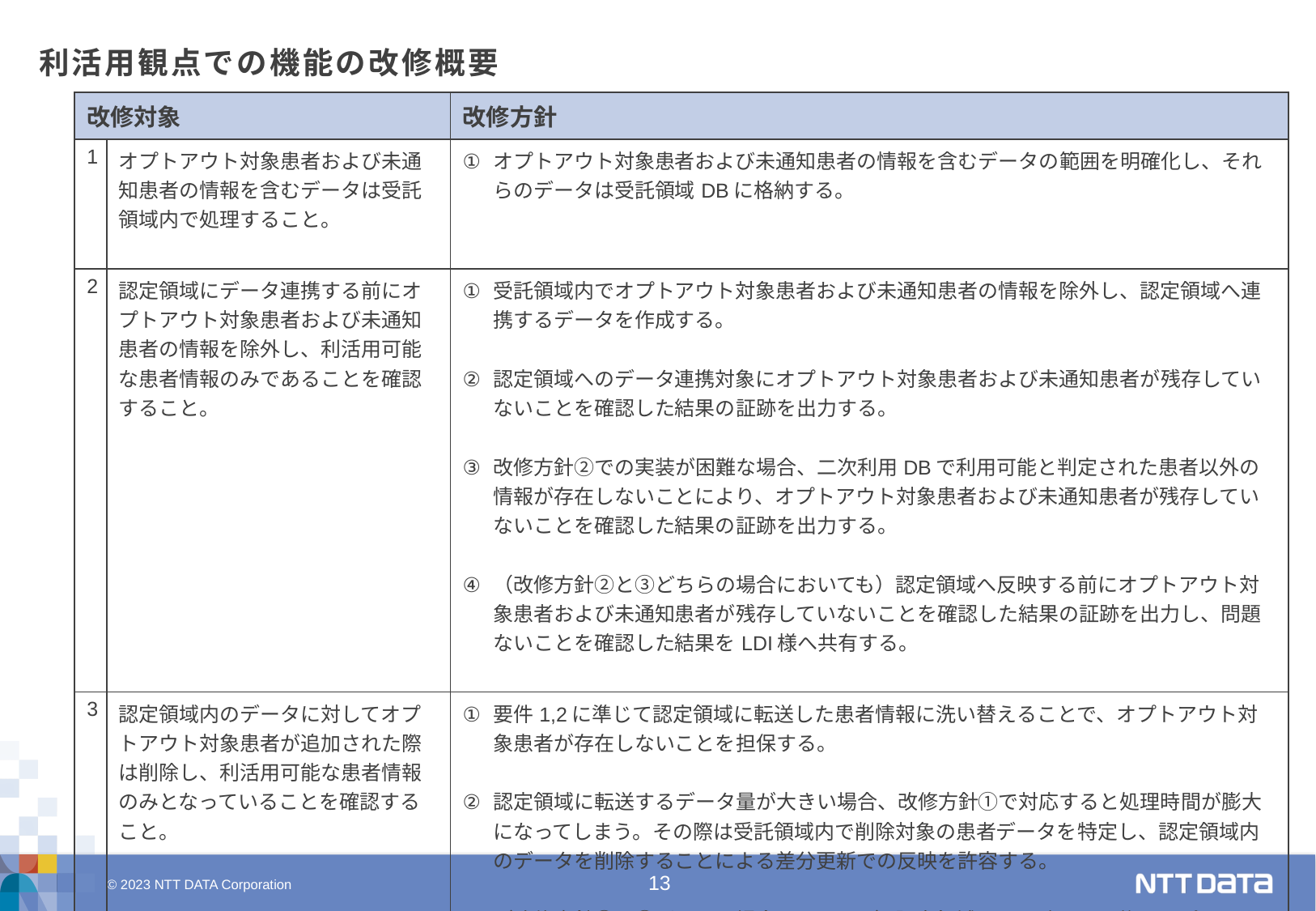

# 利活用観点での機能の改修概要
| 改修対象 |  | 改修方針 |
| --- | --- | --- |
| 1 | オプトアウト対象患者および未通知患者の情報を含むデータは受託領域内で処理すること。 | オプトアウト対象患者および未通知患者の情報を含むデータの範囲を明確化し、それらのデータは受託領域DBに格納する。 |
| 2 | 認定領域にデータ連携する前にオプトアウト対象患者および未通知患者の情報を除外し、利活用可能な患者情報のみであることを確認すること。 | 受託領域内でオプトアウト対象患者および未通知患者の情報を除外し、認定領域へ連携するデータを作成する。 認定領域へのデータ連携対象にオプトアウト対象患者および未通知患者が残存していないことを確認した結果の証跡を出力する。 改修方針②での実装が困難な場合、二次利用DBで利用可能と判定された患者以外の情報が存在しないことにより、オプトアウト対象患者および未通知患者が残存していないことを確認した結果の証跡を出力する。 （改修方針②と③どちらの場合においても）認定領域へ反映する前にオプトアウト対象患者および未通知患者が残存していないことを確認した結果の証跡を出力し、問題ないことを確認した結果をLDI様へ共有する。 |
| 3 | 認定領域内のデータに対してオプトアウト対象患者が追加された際は削除し、利活用可能な患者情報のみとなっていることを確認すること。 | 要件1,2に準じて認定領域に転送した患者情報に洗い替えることで、オプトアウト対象患者が存在しないことを担保する。 認定領域に転送するデータ量が大きい場合、改修方針①で対応すると処理時間が膨大になってしまう。その際は受託領域内で削除対象の患者データを特定し、認定領域内のデータを削除することによる差分更新での反映を許容する。 （改修方針①と②どちらの場合においても）認定領域から反映された後にオプトアウト対象患者および未通知患者が残存していないことを確認した結果の証跡を出力し、問題ないことを確認した結果をLDI様へ共有する。 |